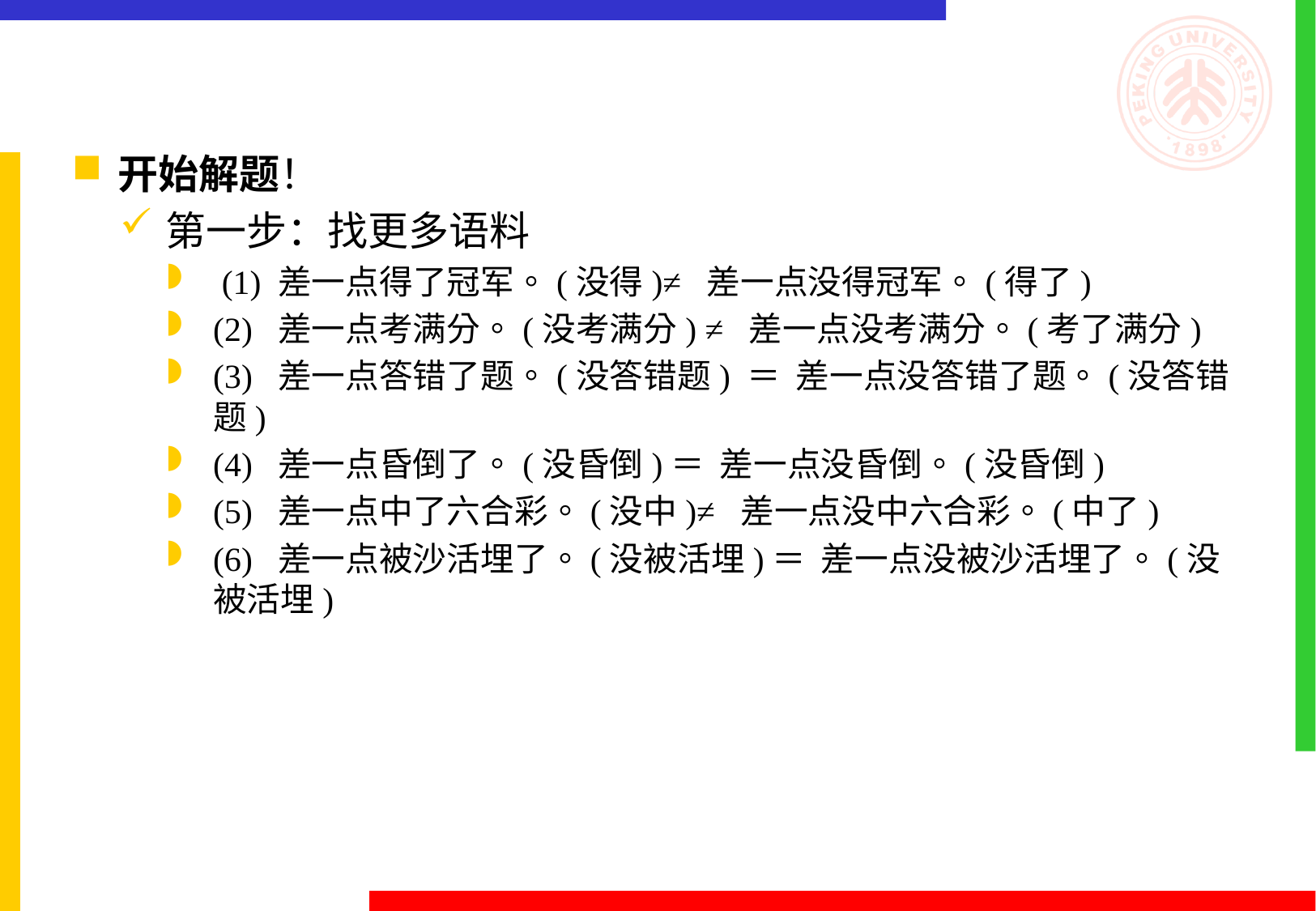

#
开始解题！
第一步：找更多语料
 (1) 差一点得了冠军。(没得)≠  差一点没得冠军。(得了)
(2)  差一点考满分。(没考满分) ≠  差一点没考满分。(考了满分)
(3)  差一点答错了题。(没答错题) ＝  差一点没答错了题。(没答错题)
(4)  差一点昏倒了。(没昏倒)＝  差一点没昏倒。(没昏倒)
(5)  差一点中了六合彩。(没中)≠  差一点没中六合彩。(中了)
(6)  差一点被沙活埋了。(没被活埋)＝  差一点没被沙活埋了。(没被活埋)